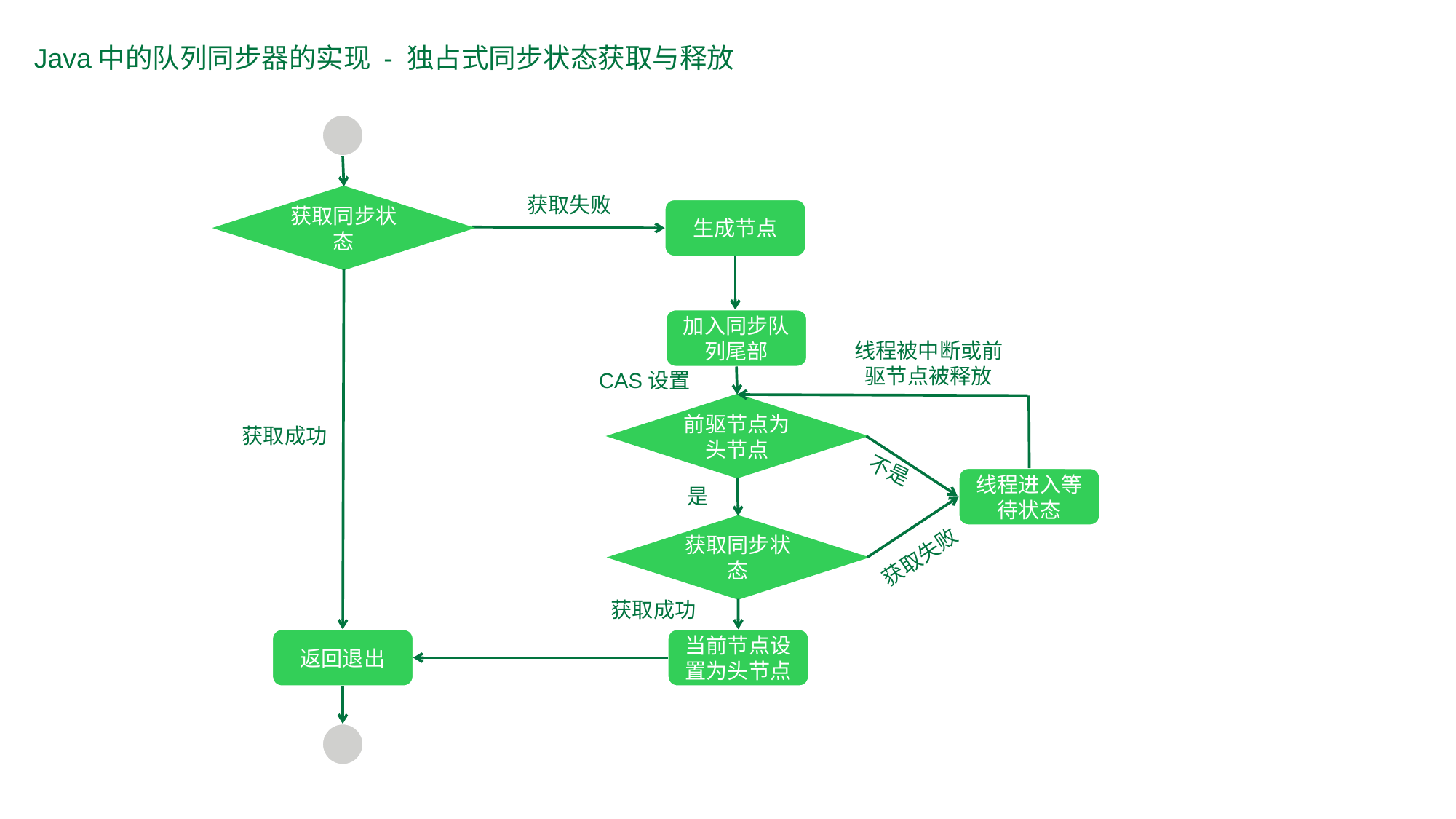

Java中的队列同步器的实现 - 独占式同步状态获取与释放

生成节点
系统调度

获取同步状态
获取失败
加入同步队列尾部
线程被中断或前驱节点被释放
CAS设置
前驱节点为头节点
不是
线程进入等待状态
是
获取同步状态
获取失败
获取成功
返回退出
当前节点设置为头节点
获取成功